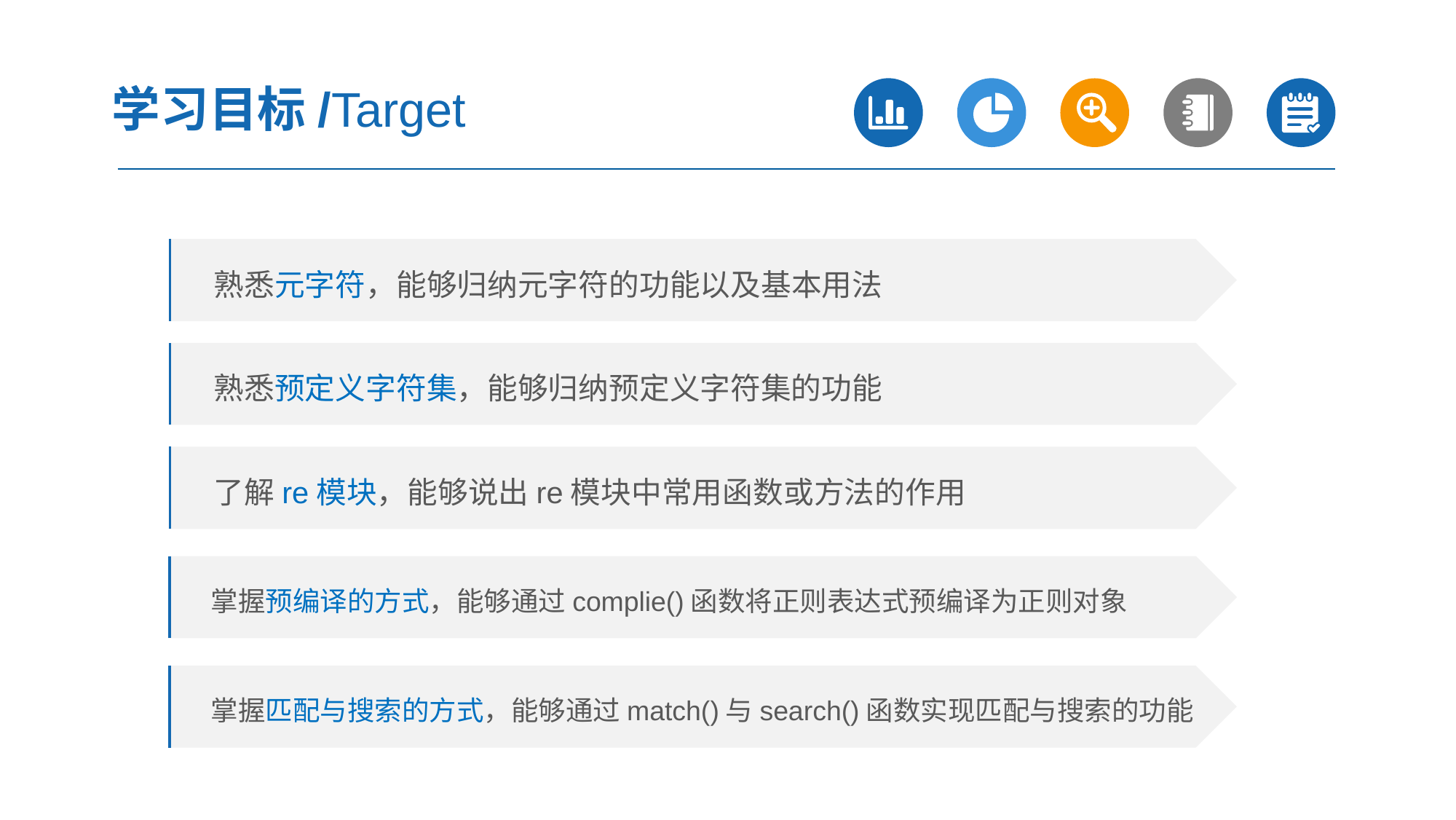

学习目标/Target
    熟悉元字符，能够归纳元字符的功能以及基本用法

    熟悉预定义字符集，能够归纳预定义字符集的功能

    了解re模块，能够说出re模块中常用函数或方法的作用

    掌握预编译的方式，能够通过complie()函数将正则表达式预编译为正则对象

    掌握匹配与搜索的方式，能够通过match()与search()函数实现匹配与搜索的功能